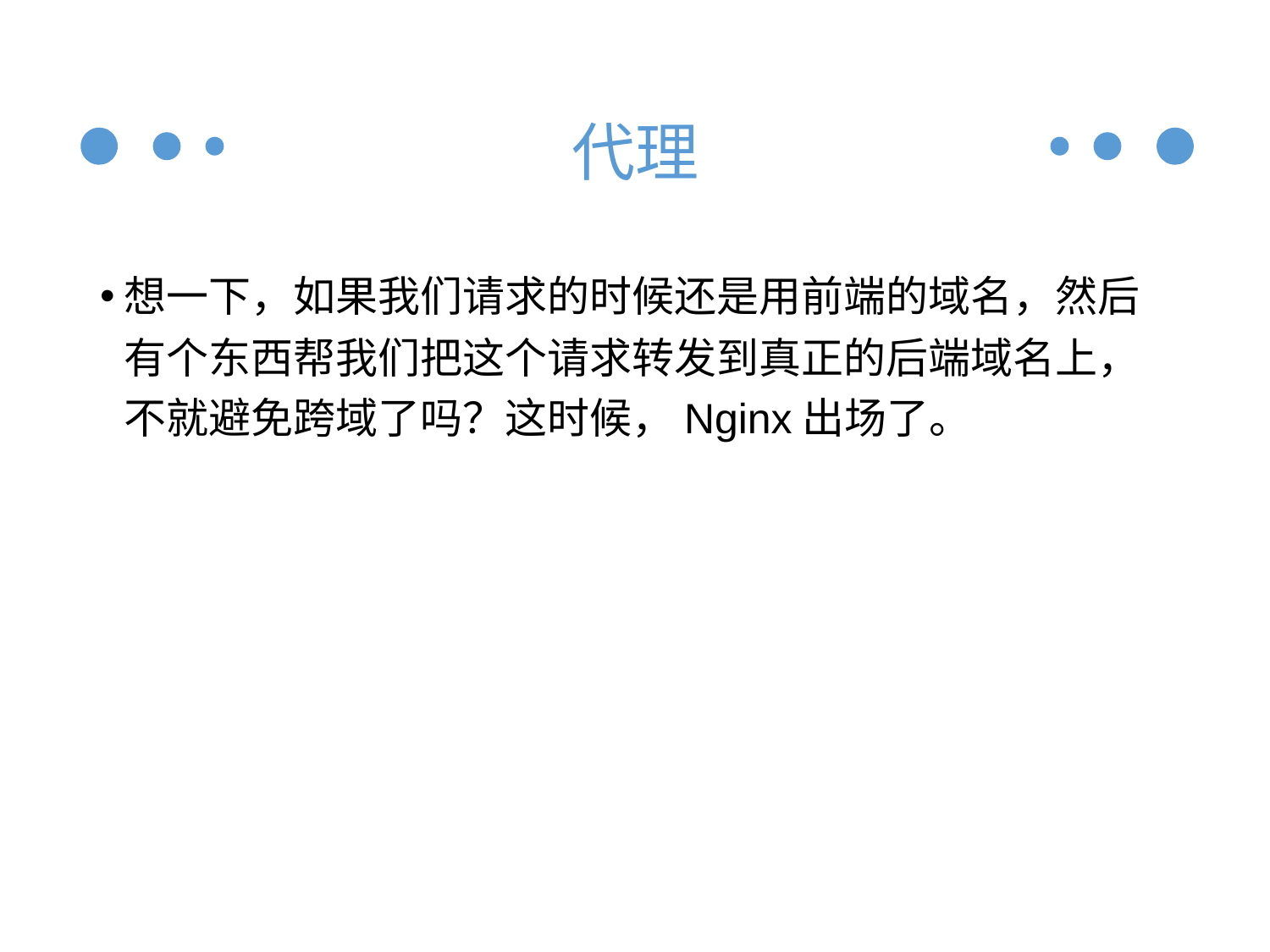

# 代理
想一下，如果我们请求的时候还是用前端的域名，然后有个东西帮我们把这个请求转发到真正的后端域名上，不就避免跨域了吗？这时候，Nginx出场了。